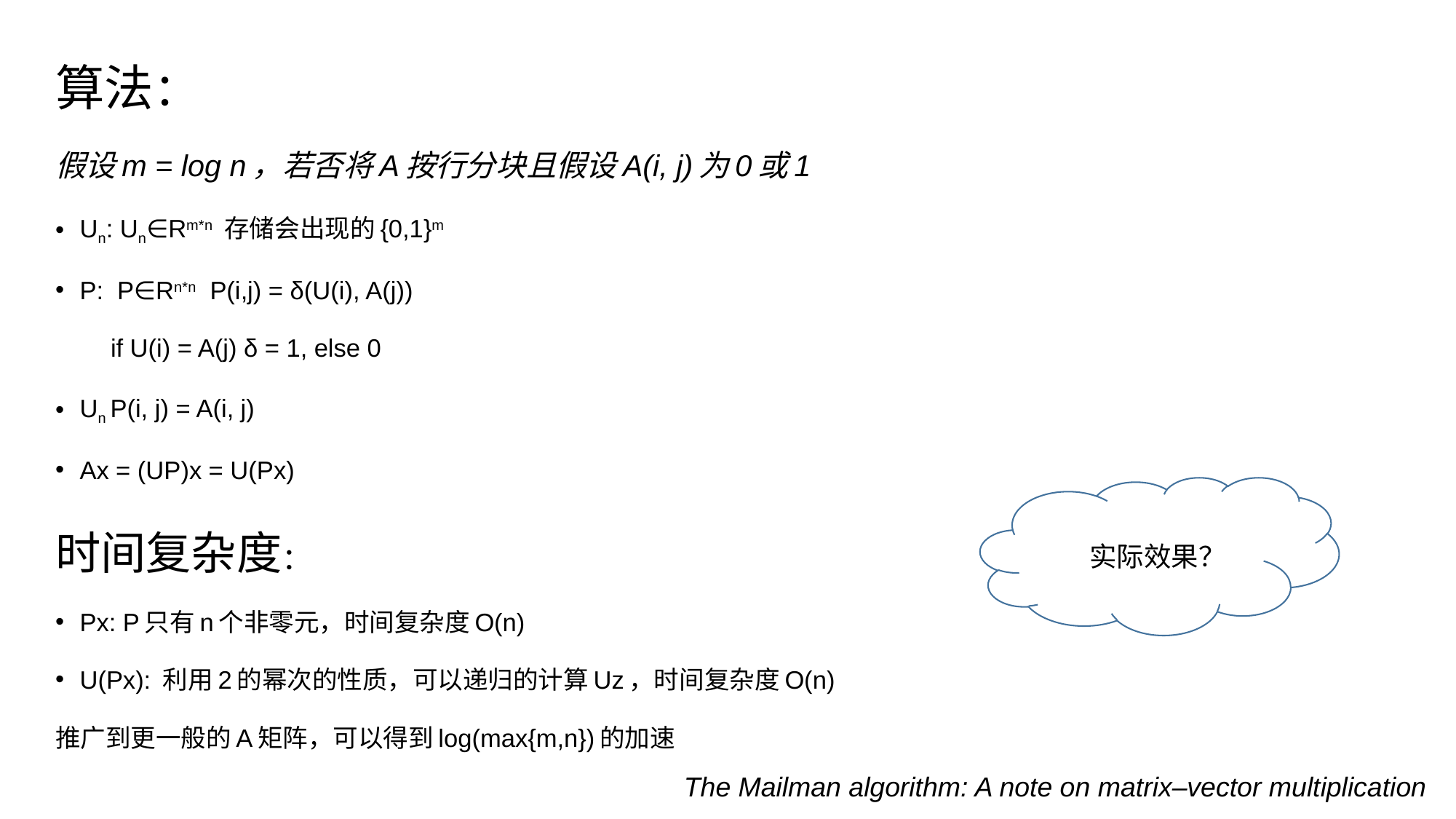

算法：
假设m = log n，若否将A按行分块且假设A(i, j)为0或1
Un: Un∈Rm*n 存储会出现的{0,1}m
P:  P∈Rn*n  P(i,j) = δ(U(i), A(j))
        if U(i) = A(j) δ = 1, else 0
Un P(i, j) = A(i, j)
Ax = (UP)x = U(Px)
时间复杂度：
Px: P只有n个非零元，时间复杂度O(n)
U(Px): 利用2的幂次的性质，可以递归的计算Uz，时间复杂度O(n)
推广到更一般的A矩阵，可以得到log(max{m,n})的加速

实际效果？
The Mailman algorithm: A note on matrix–vector multiplication